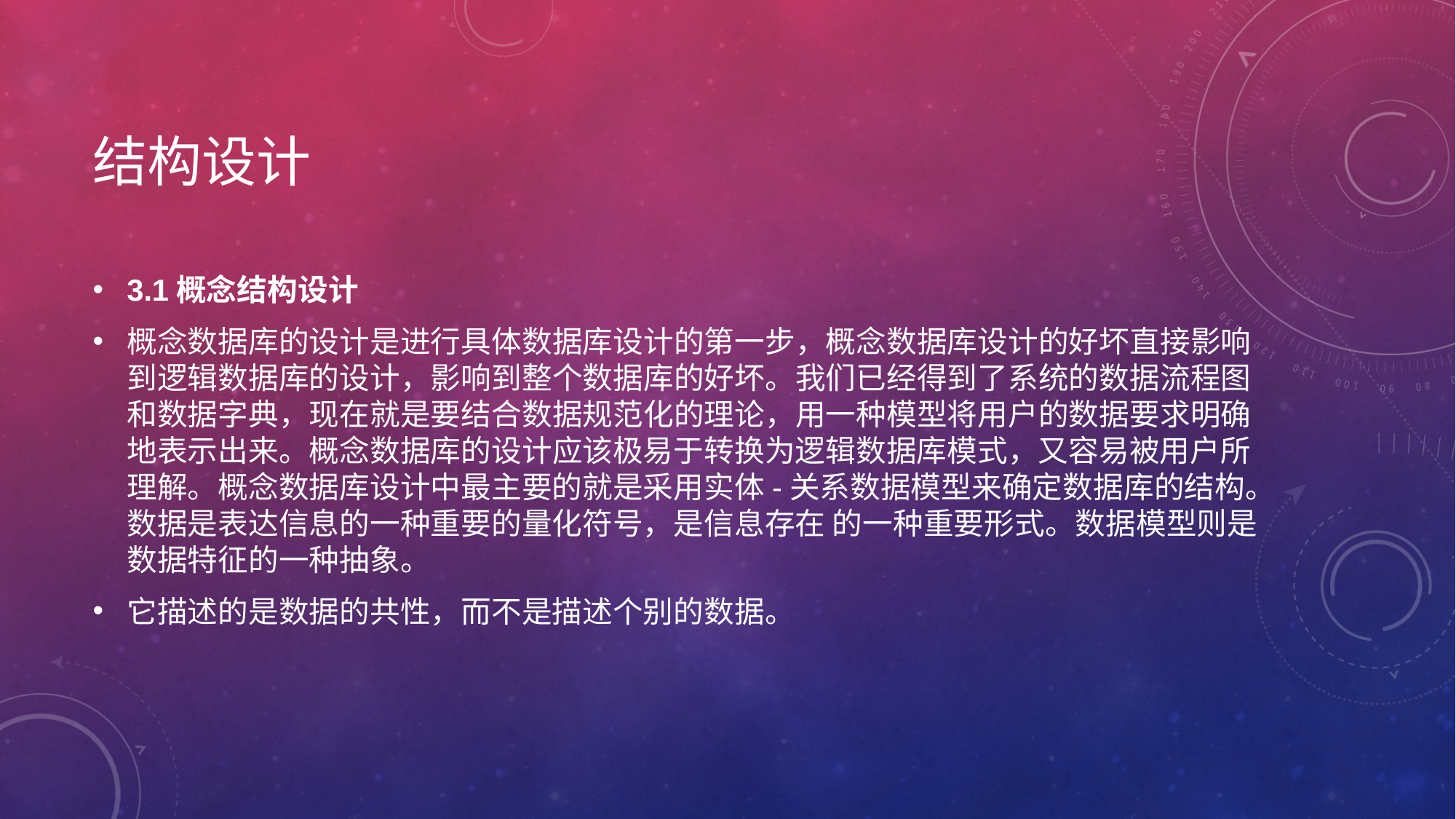

# 结构设计
3.1概念结构设计
概念数据库的设计是进行具体数据库设计的第一步，概念数据库设计的好坏直接影响到逻辑数据库的设计，影响到整个数据库的好坏。我们已经得到了系统的数据流程图和数据字典，现在就是要结合数据规范化的理论，用一种模型将用户的数据要求明确地表示出来。概念数据库的设计应该极易于转换为逻辑数据库模式，又容易被用户所理解。概念数据库设计中最主要的就是采用实体-关系数据模型来确定数据库的结构。数据是表达信息的一种重要的量化符号，是信息存在 的一种重要形式。数据模型则是数据特征的一种抽象。
它描述的是数据的共性，而不是描述个别的数据。